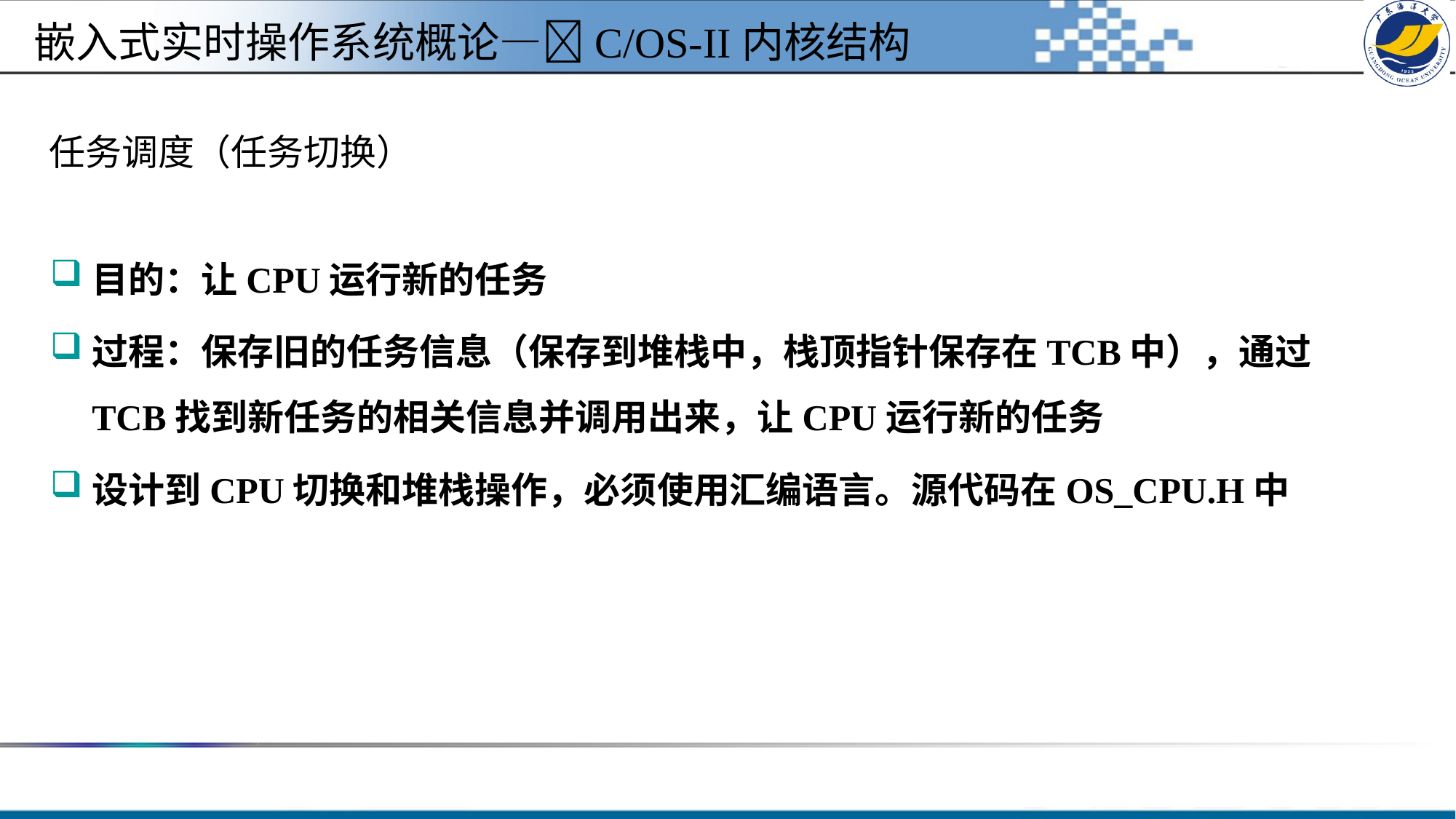

嵌入式实时操作系统概论—μC/OS-II内核结构
# 任务调度（任务切换）
目的：让CPU运行新的任务
过程：保存旧的任务信息（保存到堆栈中，栈顶指针保存在TCB中），通过TCB找到新任务的相关信息并调用出来，让CPU运行新的任务
设计到CPU切换和堆栈操作，必须使用汇编语言。源代码在OS_CPU.H中

45